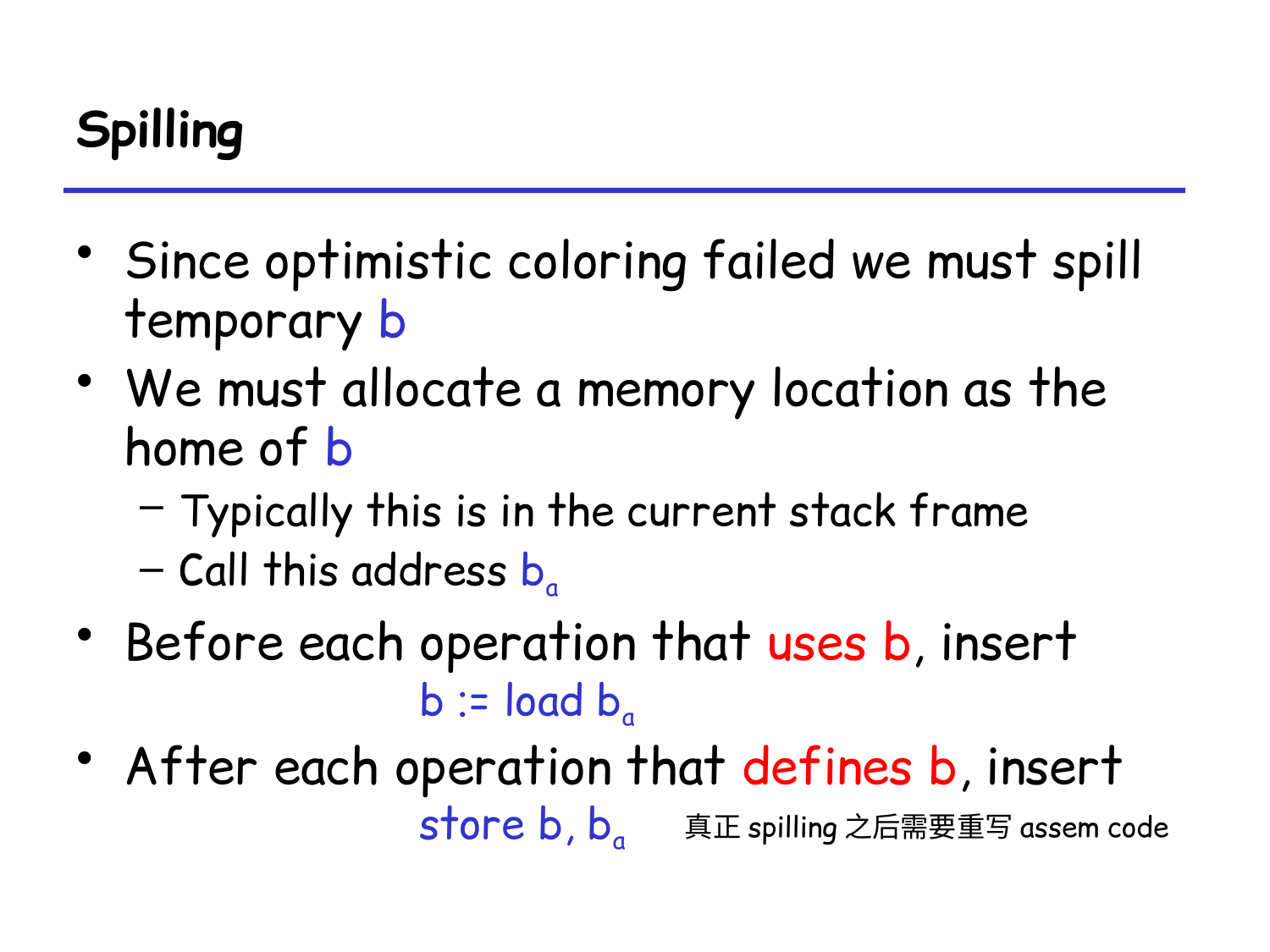

# Spilling
Since optimistic coloring failed we must spill temporary b
We must allocate a memory location as the home of b
Typically this is in the current stack frame
Call this address ba
Before each operation that uses b, insert
                      b := load ba
After each operation that defines b, insert
                      store b, ba
真正spilling之后需要重写assem code

40